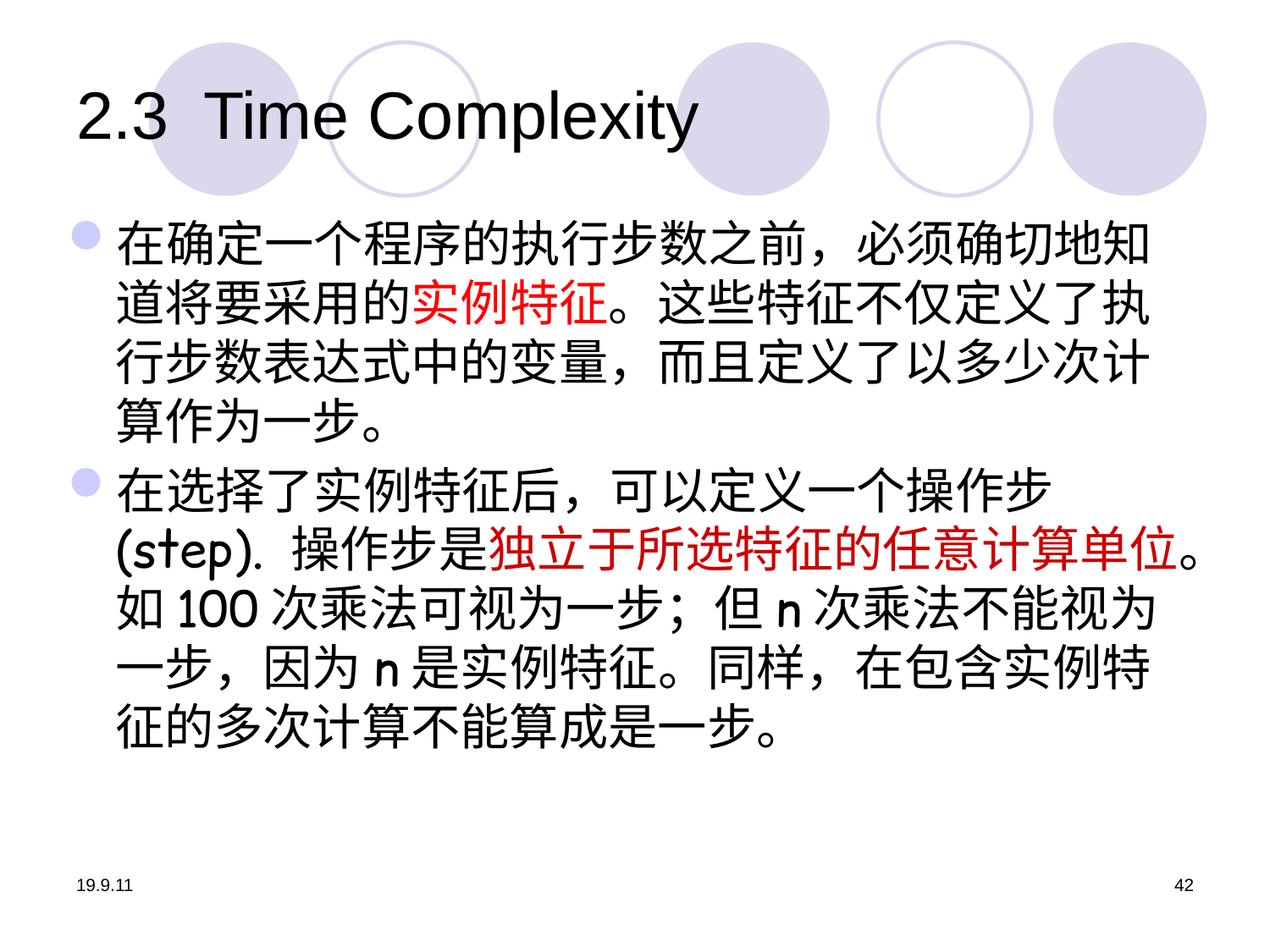

# 2.3	Time Complexity
在确定一个程序的执行步数之前，必须确切地知道将要采用的实例特征。这些特征不仅定义了执行步数表达式中的变量，而且定义了以多少次计算作为一步。
在选择了实例特征后，可以定义一个操作步(step). 操作步是独立于所选特征的任意计算单位。如100次乘法可视为一步；但n次乘法不能视为一步，因为n是实例特征。同样，在包含实例特征的多次计算不能算成是一步。
19.9.11
42